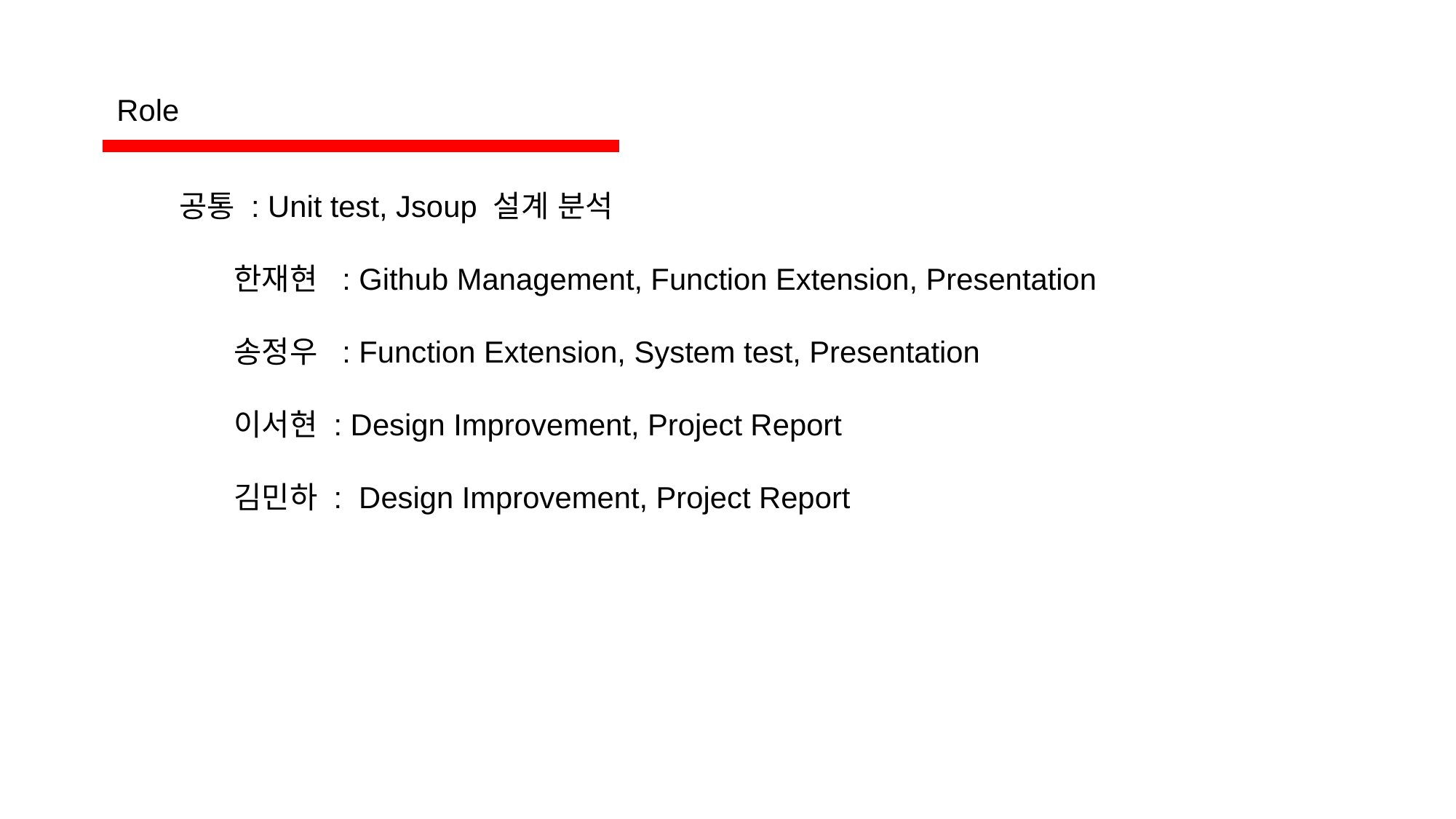

Role
공통 : Unit test, Jsoup 설계 분석

한재현  : Github Management, Function Extension, Presentation

송정우  : Function Extension, System test, Presentation

이서현 : Design Improvement, Project Report

김민하 :  Design Improvement, Project Report